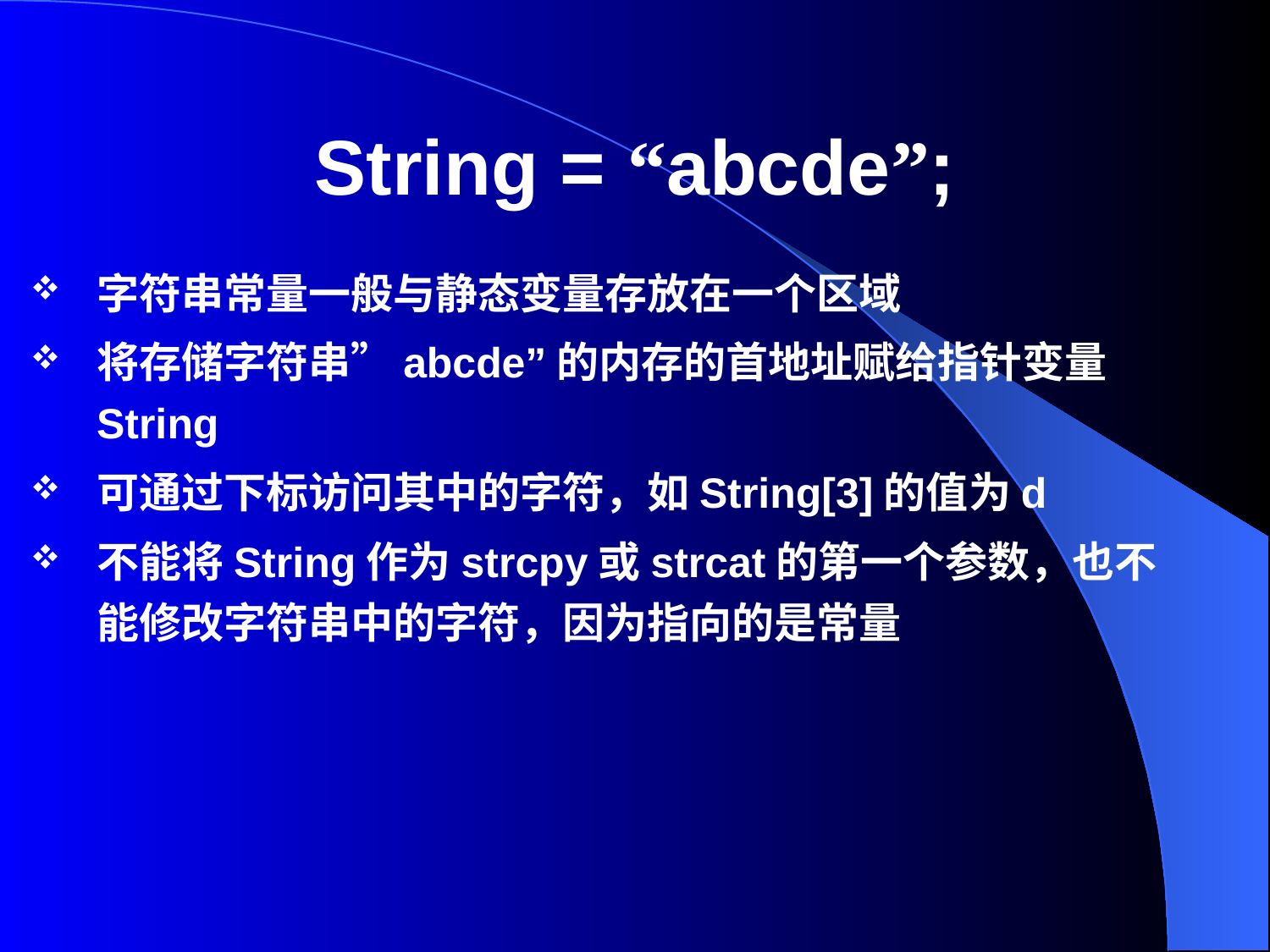

# String = “abcde”;
字符串常量一般与静态变量存放在一个区域
将存储字符串”abcde”的内存的首地址赋给指针变量String
可通过下标访问其中的字符，如String[3]的值为d
不能将String作为strcpy或strcat的第一个参数，也不能修改字符串中的字符，因为指向的是常量